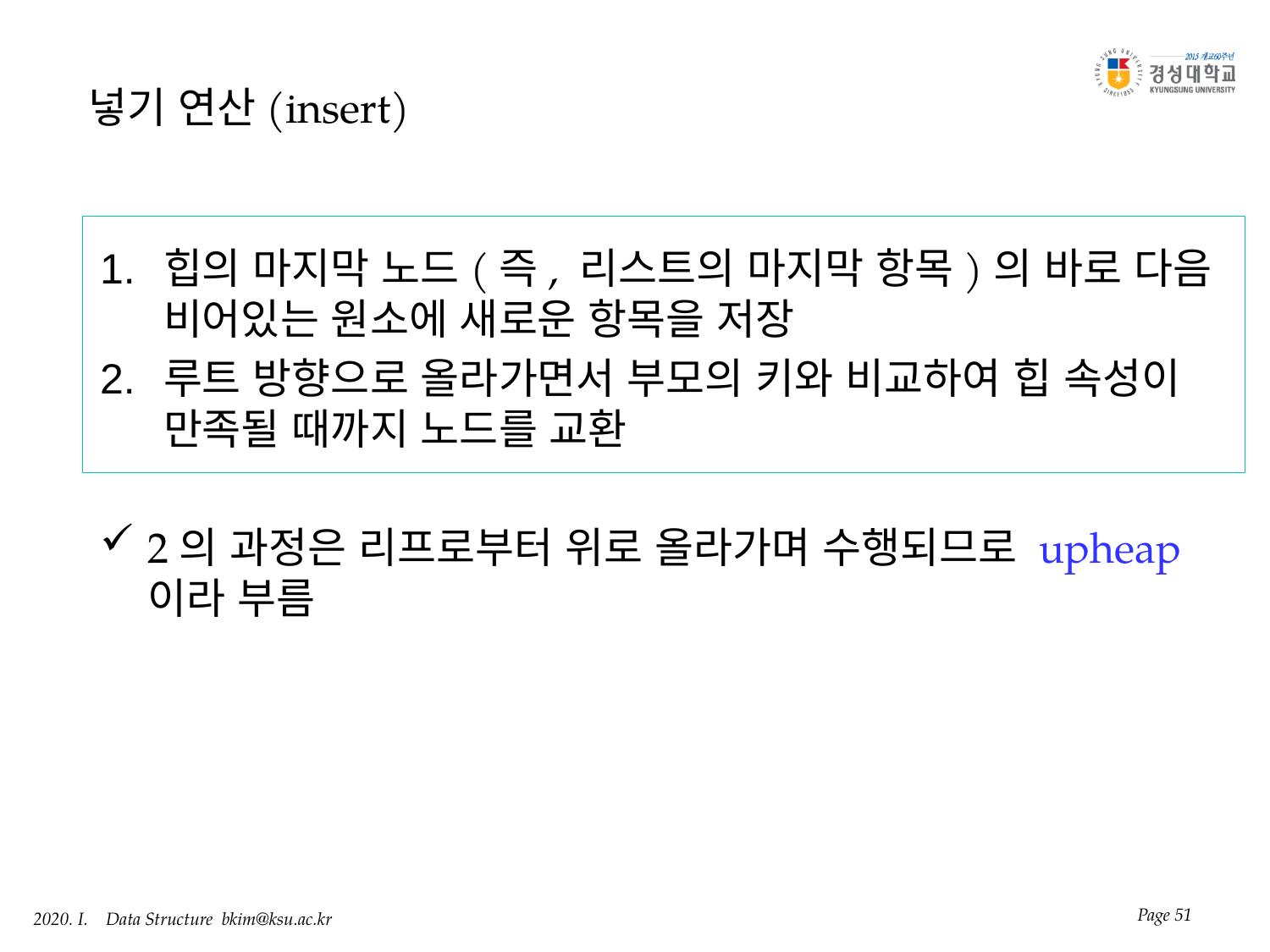

# 넣기 연산(insert)

힙의 마지막 노드(즉, 리스트의 마지막 항목)의 바로 다음 비어있는 원소에 새로운 항목을 저장
루트 방향으로 올라가면서 부모의 키와 비교하여 힙 속성이 만족될 때까지 노드를 교환

2의 과정은 리프로부터 위로 올라가며 수행되므로 upheap이라 부름

Page 51